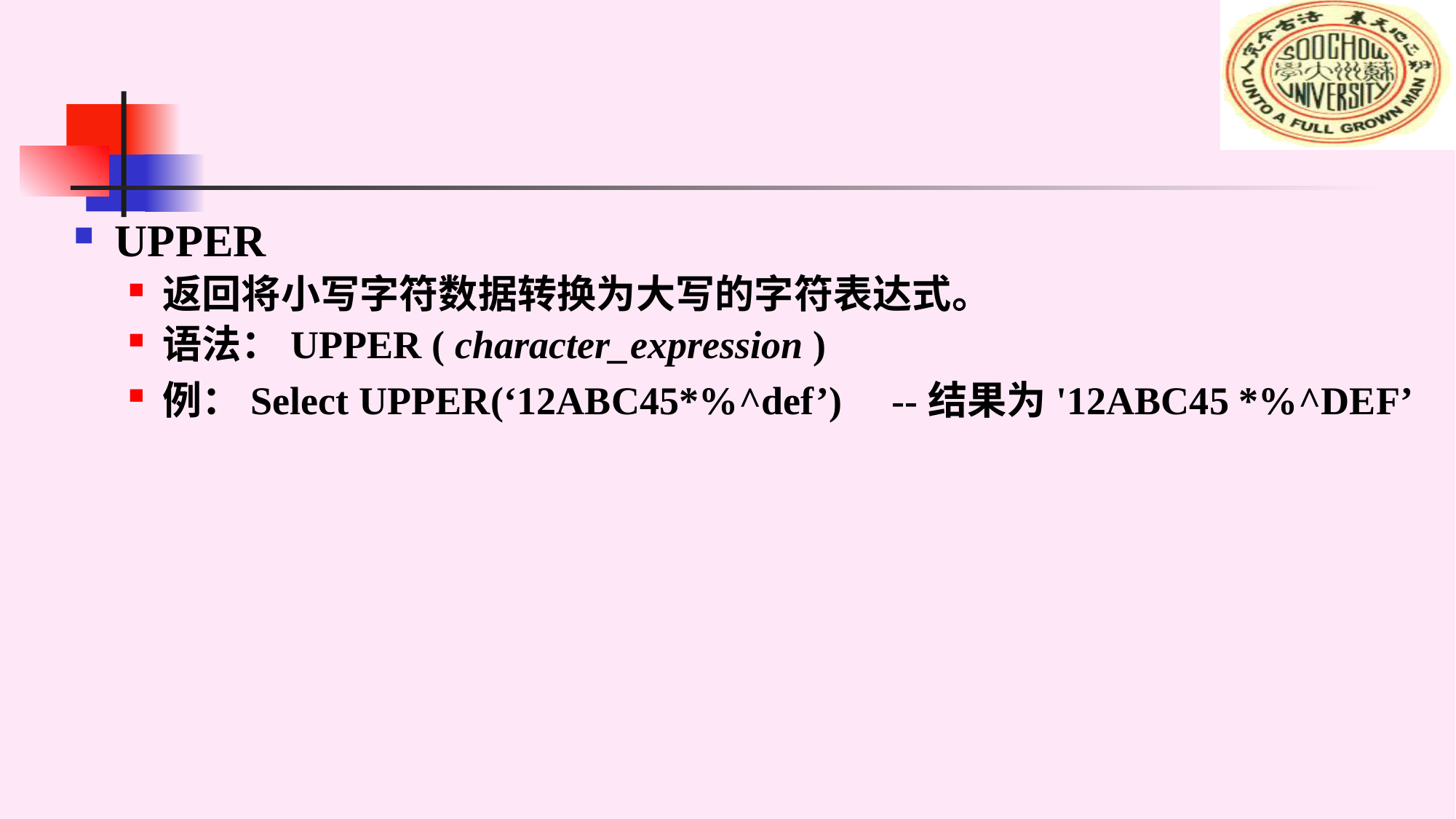

#
UPPER
返回将小写字符数据转换为大写的字符表达式。
语法：UPPER ( character_expression )
例：Select UPPER(‘12ABC45*%^def’)     --结果为'12ABC45 *%^DEF’